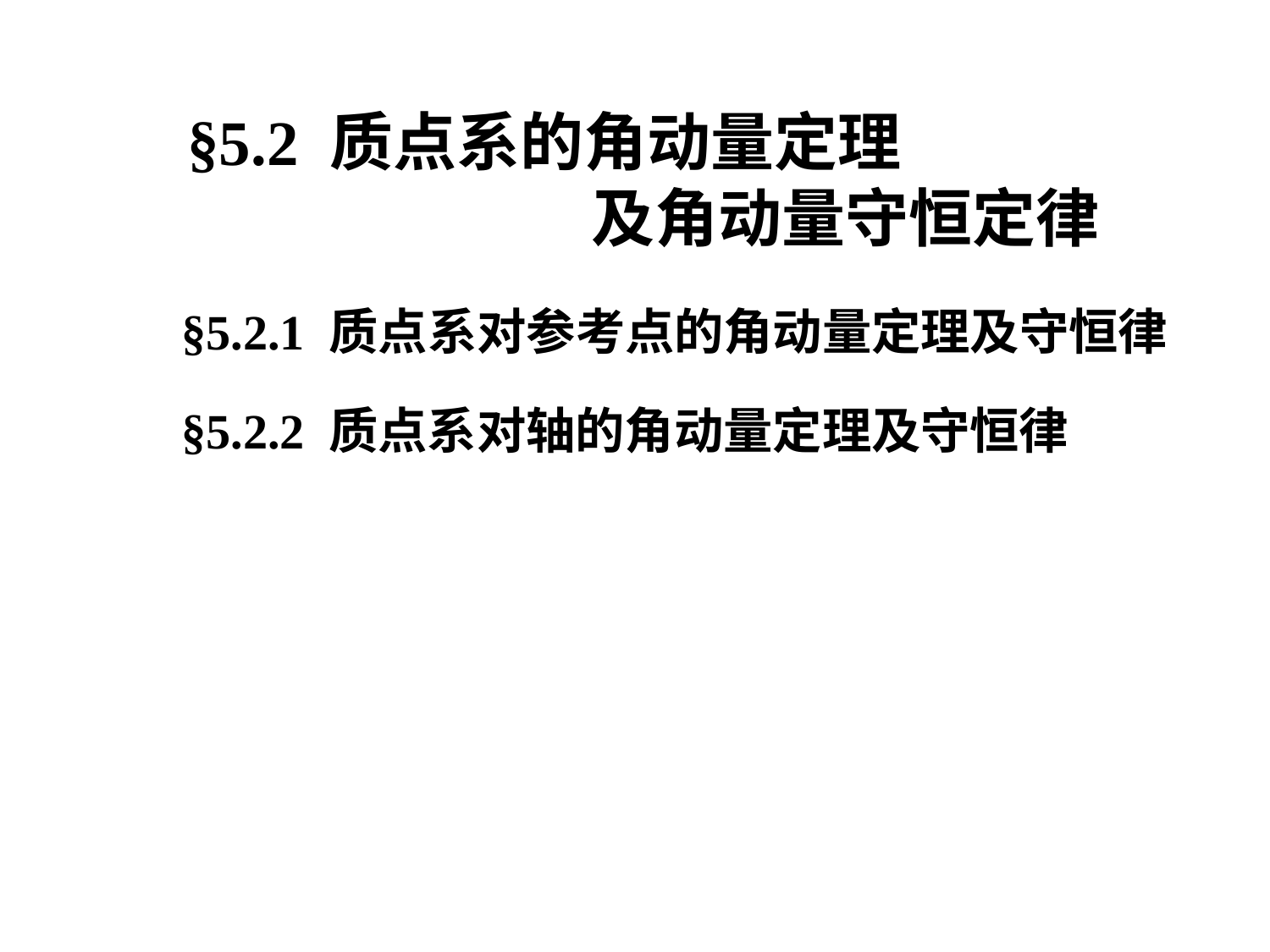

§5.2 质点系的角动量定理
                           及角动量守恒定律
§5.2.1 质点系对参考点的角动量定理及守恒律
§5.2.2 质点系对轴的角动量定理及守恒律